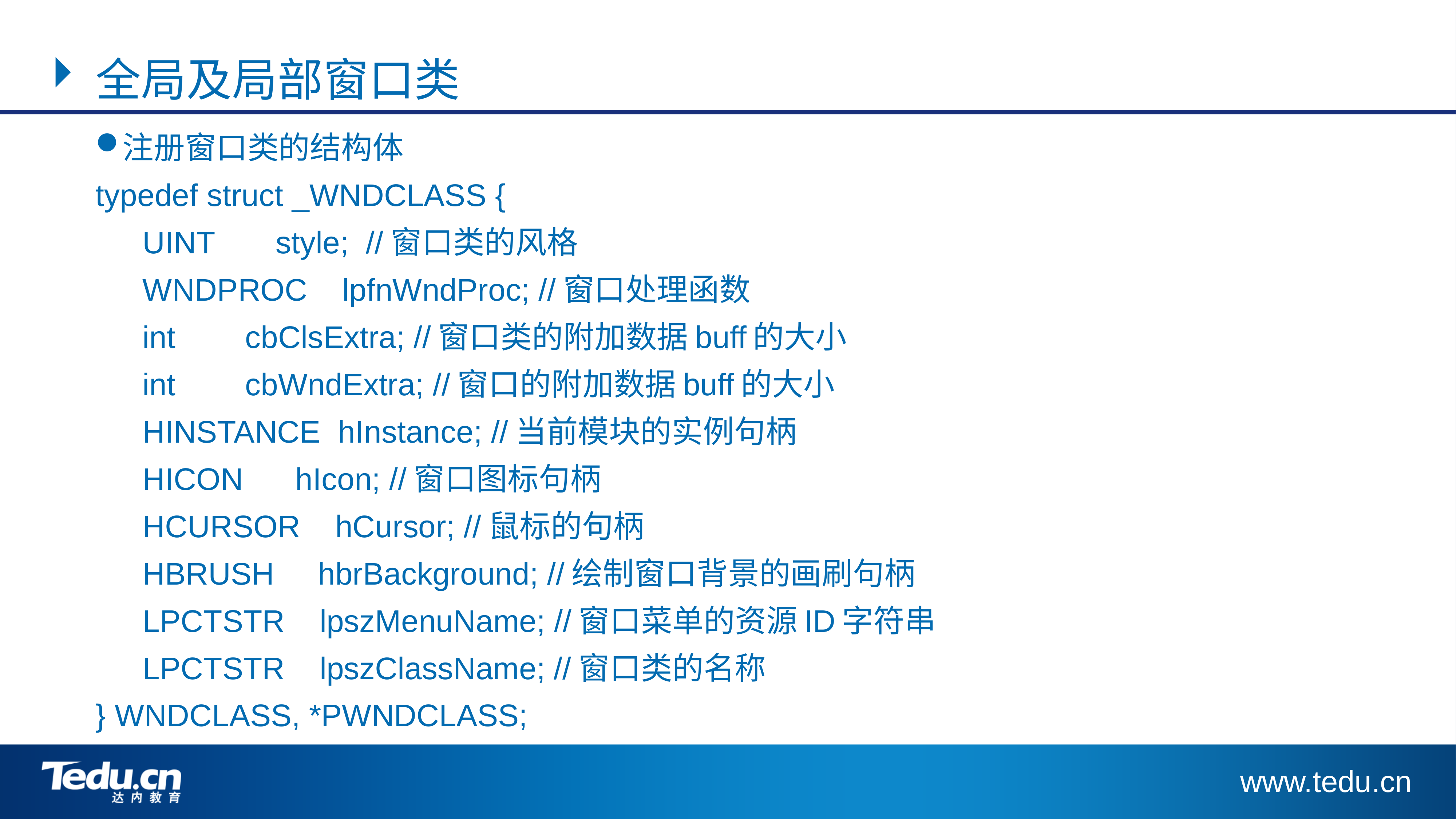

全局及局部窗口类
注册窗口类的结构体
typedef struct _WNDCLASS {
	UINT       style;  //窗口类的风格
    	WNDPROC    lpfnWndProc; //窗口处理函数
    	int        cbClsExtra; //窗口类的附加数据buff的大小
    	int        cbWndExtra; //窗口的附加数据buff的大小
    	HINSTANCE  hInstance; //当前模块的实例句柄
    	HICON      hIcon; //窗口图标句柄
    	HCURSOR    hCursor; //鼠标的句柄
    	HBRUSH     hbrBackground; //绘制窗口背景的画刷句柄
    	LPCTSTR    lpszMenuName; //窗口菜单的资源ID字符串
    	LPCTSTR    lpszClassName; //窗口类的名称
} WNDCLASS, *PWNDCLASS;